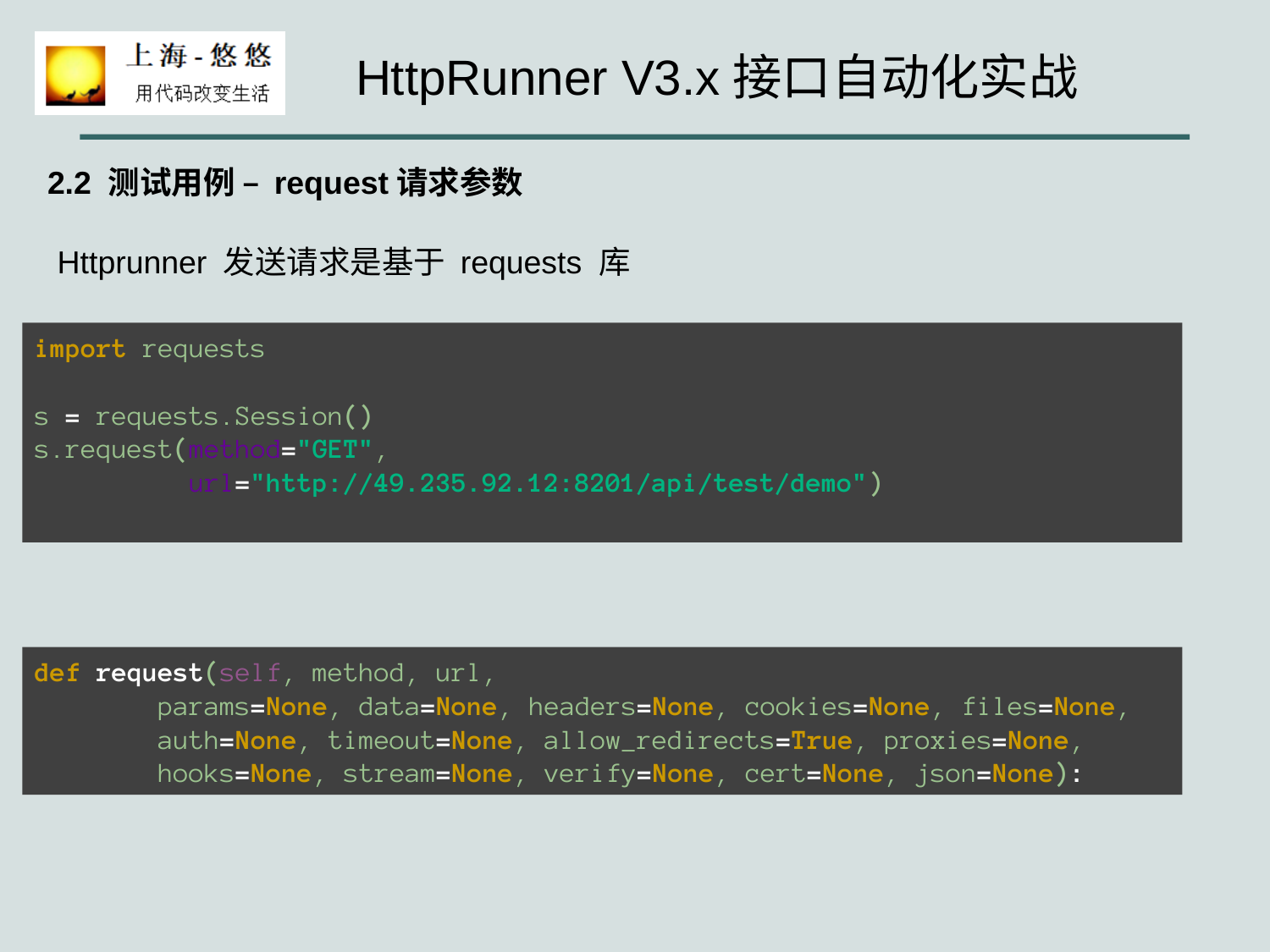

2.2 测试用例 – request请求参数
Httprunner 发送请求是基于 requests 库
import requests
s = requests.Session()
s.request(method="GET",
          url="http://49.235.92.12:8201/api/test/demo")
def request(self, method, url,
        params=None, data=None, headers=None, cookies=None, files=None,
        auth=None, timeout=None, allow_redirects=True, proxies=None,
        hooks=None, stream=None, verify=None, cert=None, json=None):